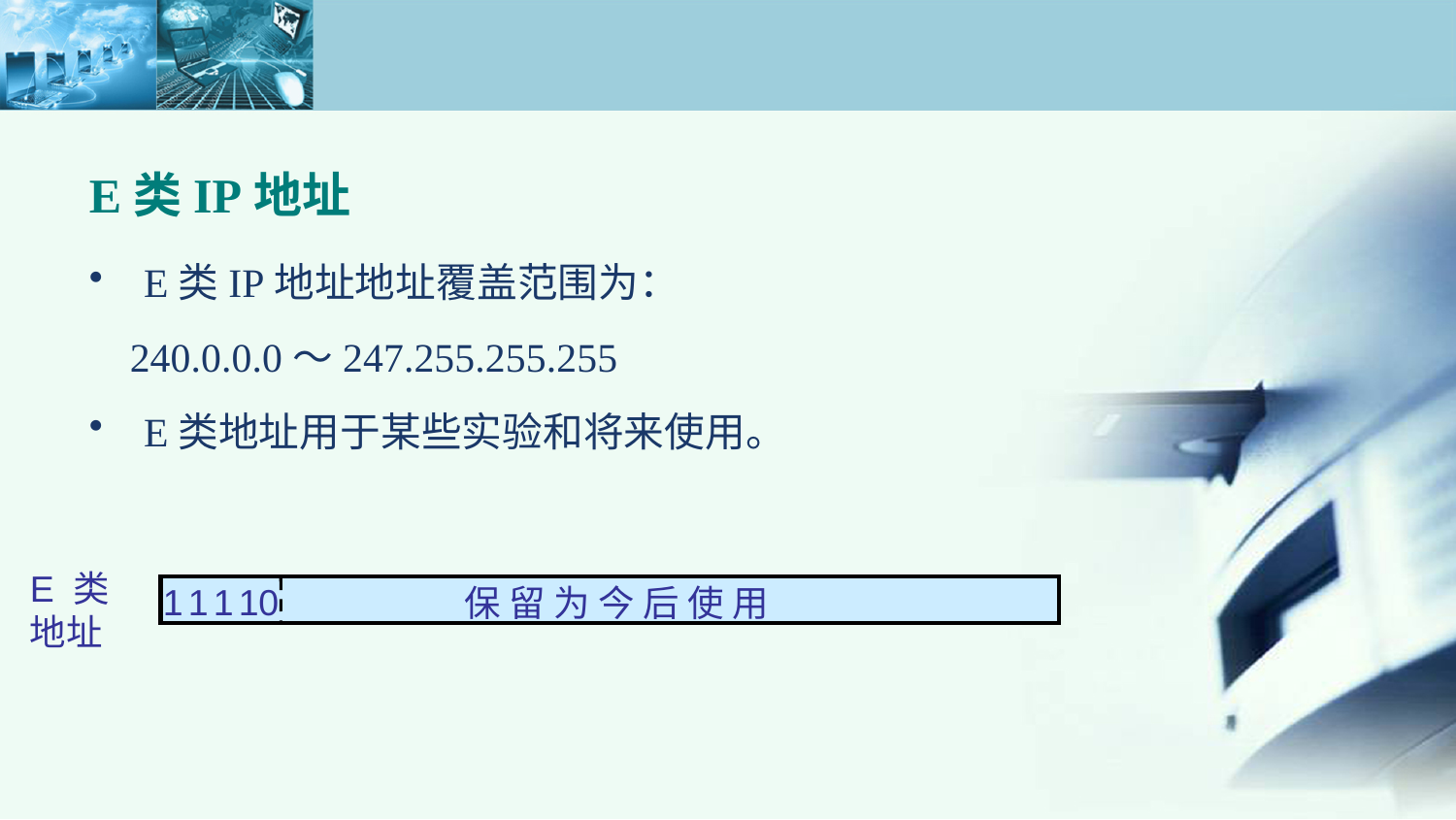

E类IP地址
E类IP地址地址覆盖范围为：
    240.0.0.0～247.255.255.255
E类地址用于某些实验和将来使用。
E 类
地址
1 1 1 10
保 留 为 今 后 使 用